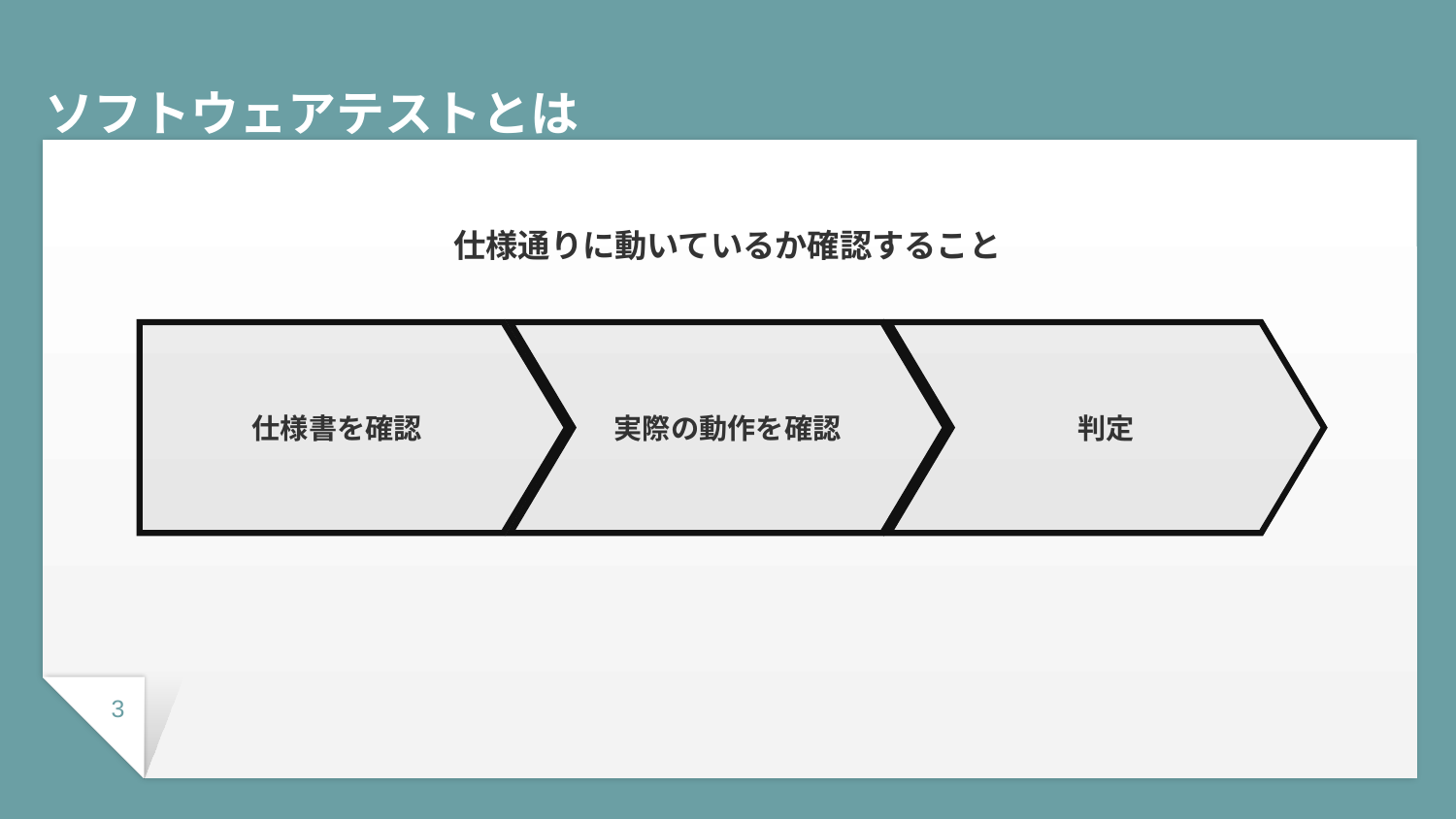

# ソフトウェアテストとは
仕様通りに動いているか確認すること
仕様書を確認
実際の動作を確認
判定
3